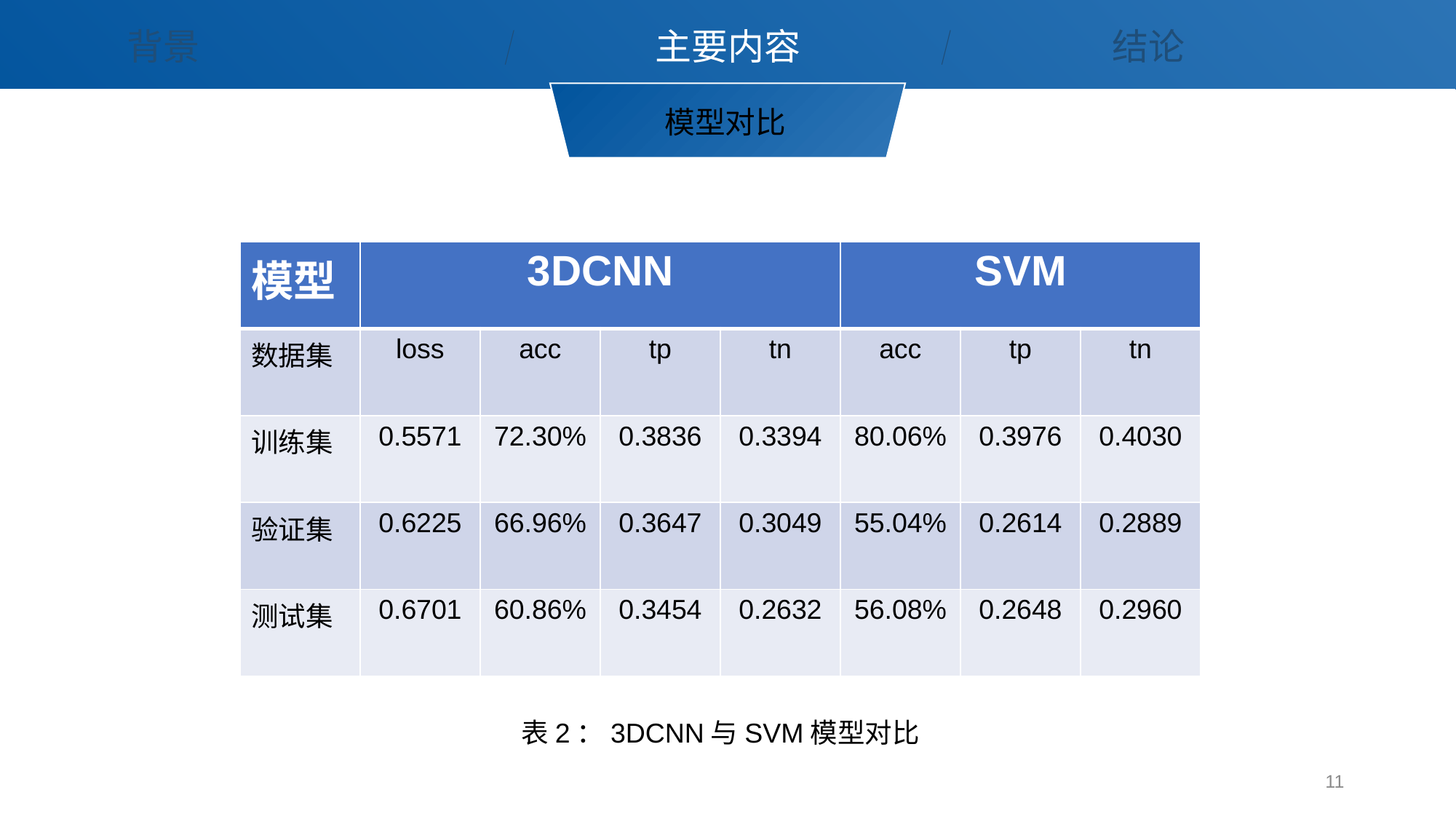

背景
主要内容
结论

模型对比
| 模型 | 3DCNN |  |  |  | SVM |  |  |
| --- | --- | --- | --- | --- | --- | --- | --- |
| 数据集 | loss | acc | tp | tn | acc | tp | tn |
| 训练集 | 0.5571 | 72.30% | 0.3836 | 0.3394 | 80.06% | 0.3976 | 0.4030 |
| 验证集 | 0.6225 | 66.96% | 0.3647 | 0.3049 | 55.04% | 0.2614 | 0.2889 |
| 测试集 | 0.6701 | 60.86% | 0.3454 | 0.2632 | 56.08% | 0.2648 | 0.2960 |

[unsupported chart]

Your title
表2：3DCNN与SVM模型对比
11